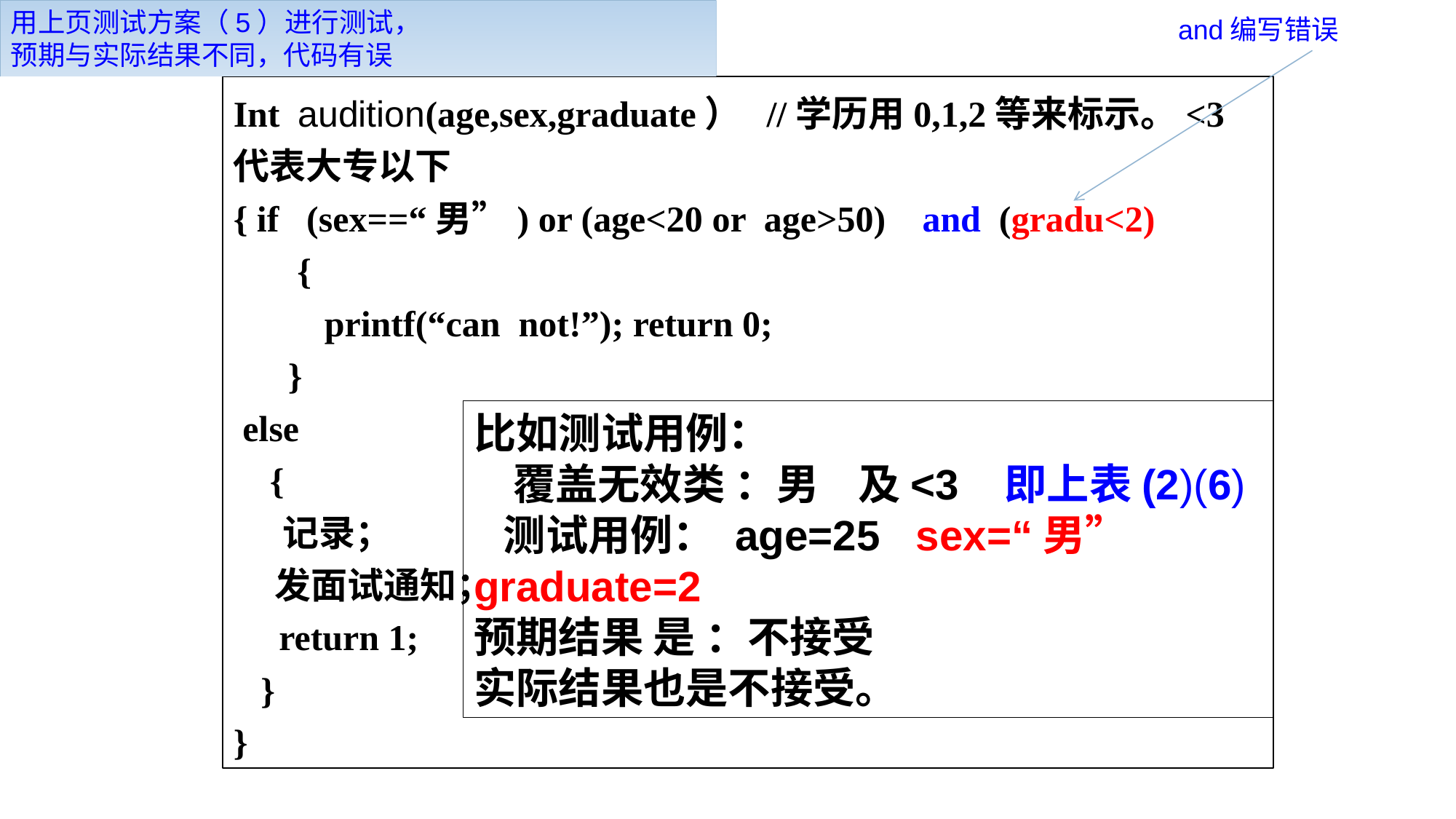

用上页测试方案（5）进行测试，
预期与实际结果不同，代码有误
例如：
and编写错误
Int  audition(age,sex,graduate）  //学历用0,1,2等来标示。<3代表大专以下
{ if   (sex==“男”) or (age<20 or  age>50)    and  (gradu<2)
       {
          printf(“can  not!”); return 0;
      }
 else
    {
     记录；
    发面试通知；
     return 1;
   }
}
比如测试用例：
   覆盖无效类 ：男    及<3   即上表(2)(6)
  测试用例： age=25   sex=“男”   graduate=2
预期结果 是 ：不接受
实际结果也是不接受。